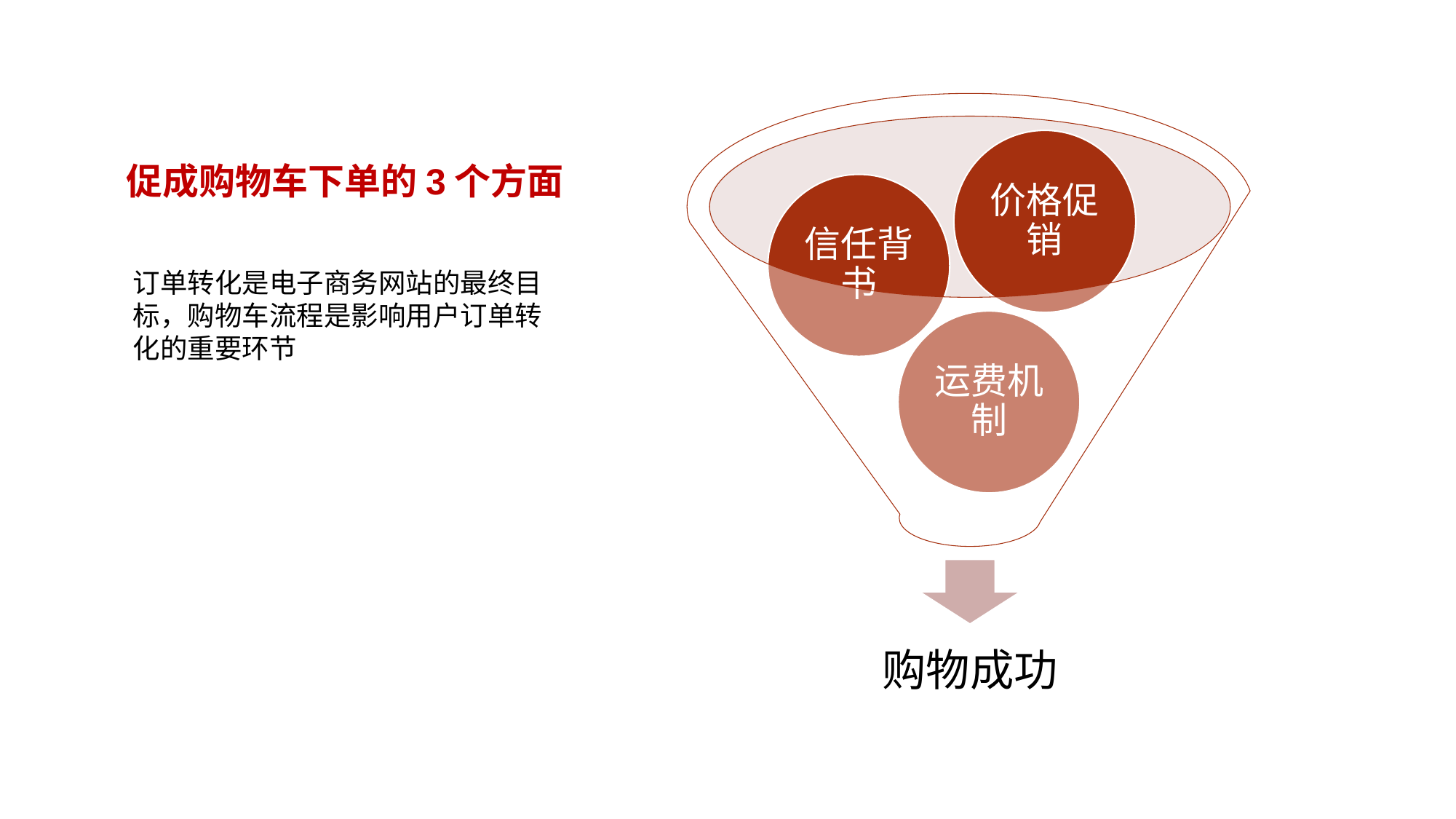

购物成功
运费机制
信任背书
价格促销
促成购物车下单的3个方面
订单转化是电子商务网站的最终目标，购物车流程是影响用户订单转化的重要环节